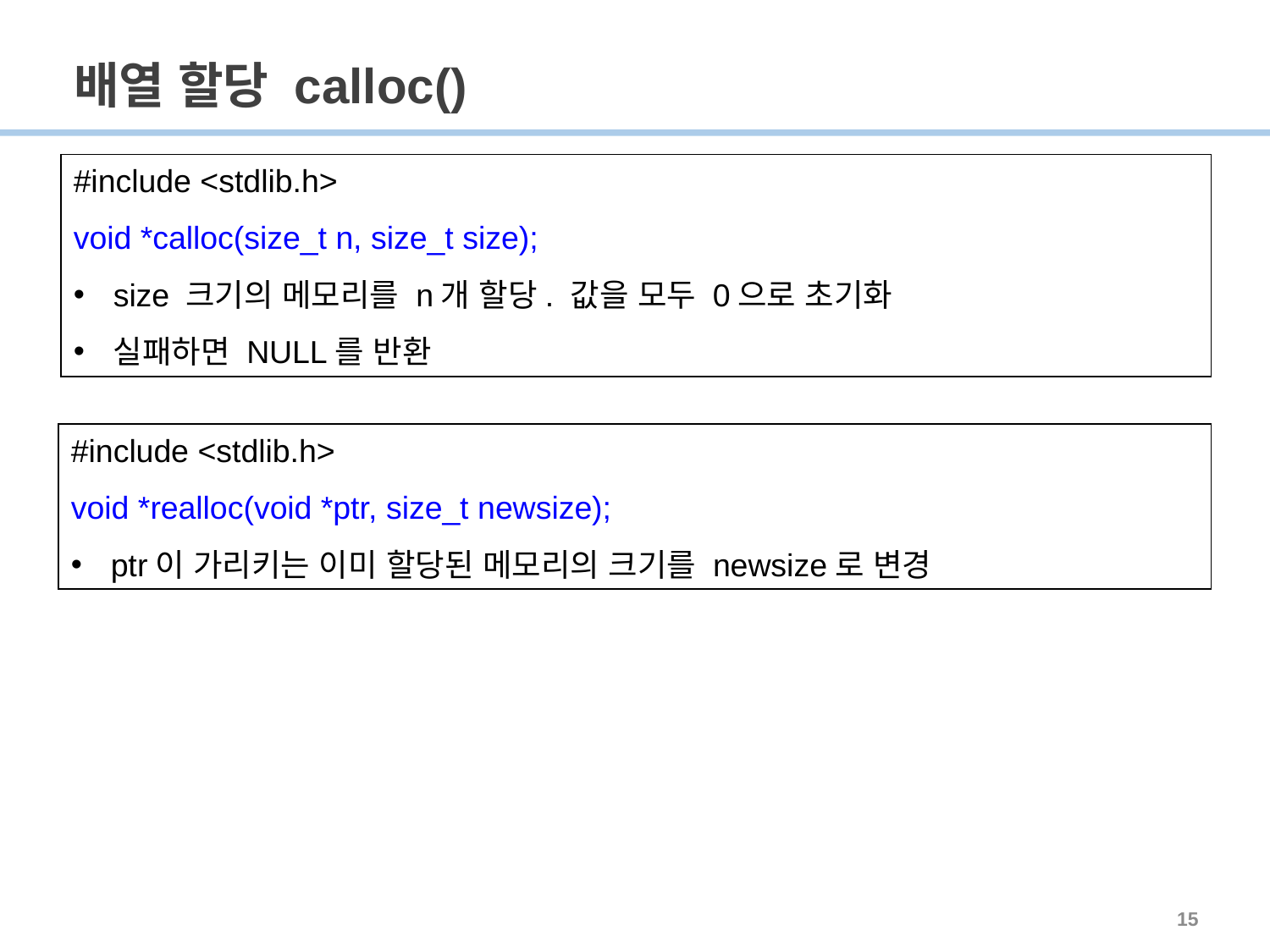

# 배열 할당 calloc()
#include <stdlib.h>
void *calloc(size_t n, size_t size);
size 크기의 메모리를 n개 할당. 값을 모두 0으로 초기화
실패하면 NULL를 반환
#include <stdlib.h>
void *realloc(void *ptr, size_t newsize);
ptr이 가리키는 이미 할당된 메모리의 크기를 newsize로 변경
15